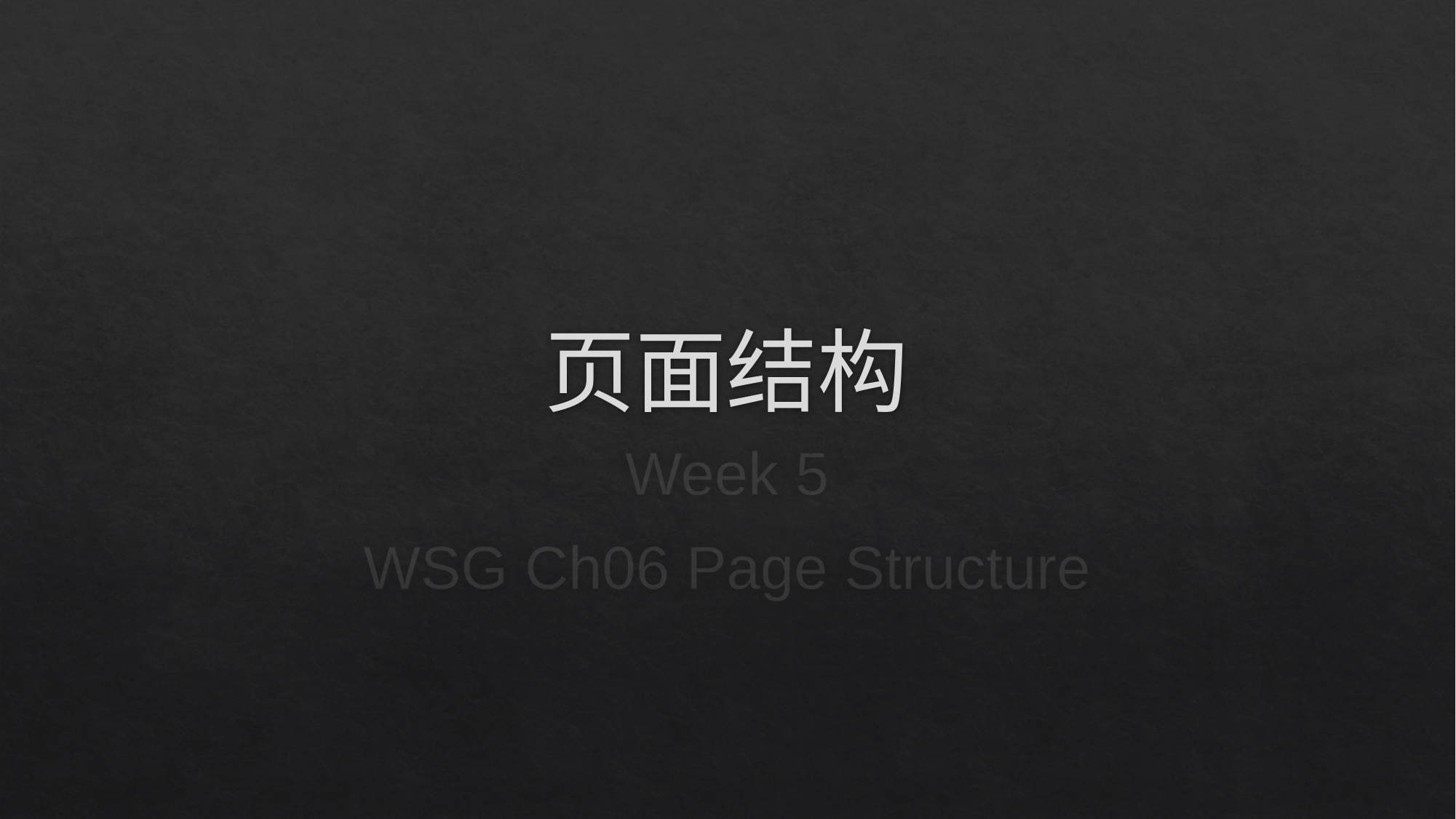

# 页面结构
Week 5
WSG Ch06 Page Structure